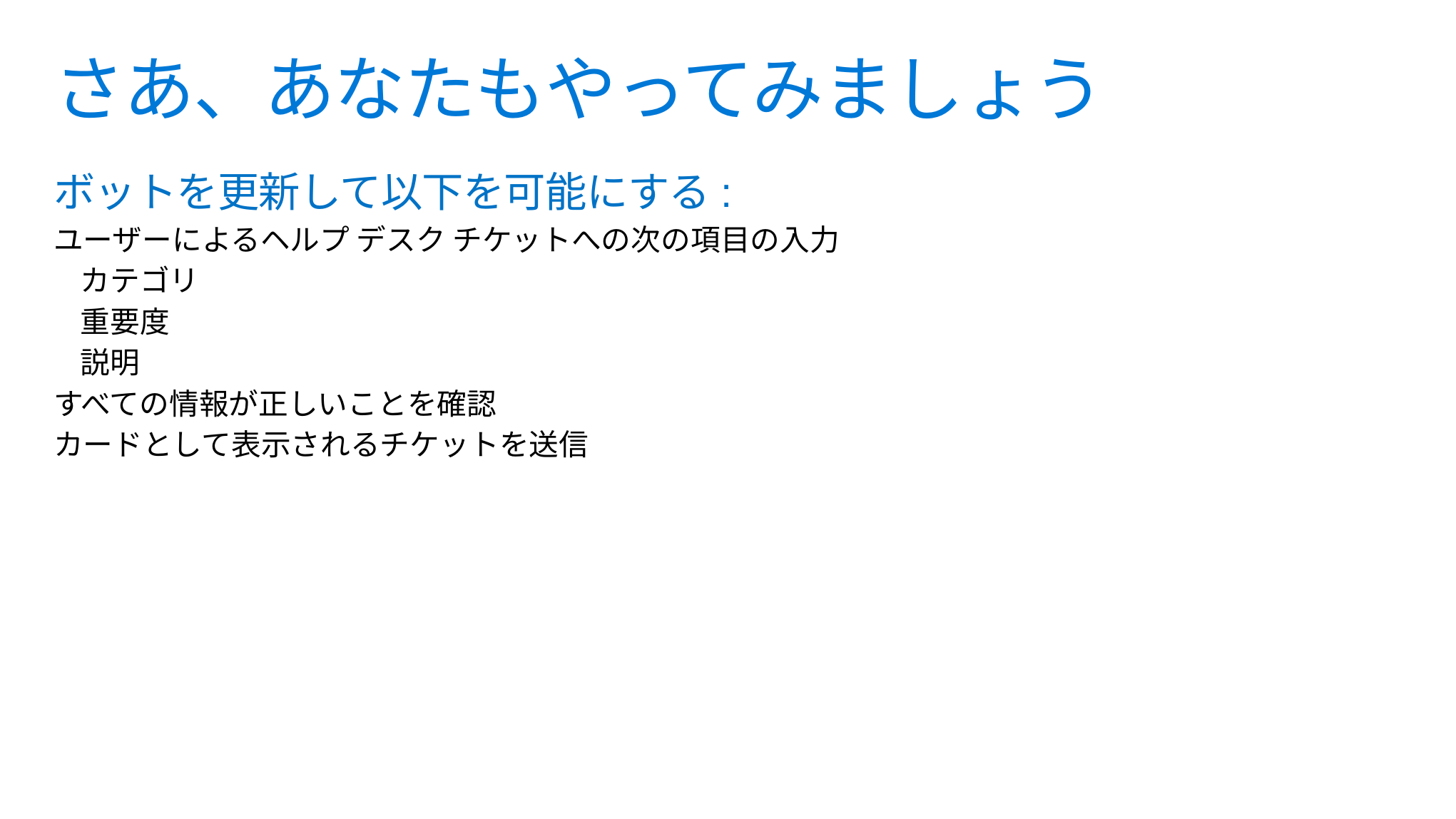

# さあ、あなたもやってみましょう
ボットを更新して以下を可能にする:
ユーザーによるヘルプ デスク チケットへの次の項目の入力
カテゴリ
重要度
説明
すべての情報が正しいことを確認
カードとして表示されるチケットを送信